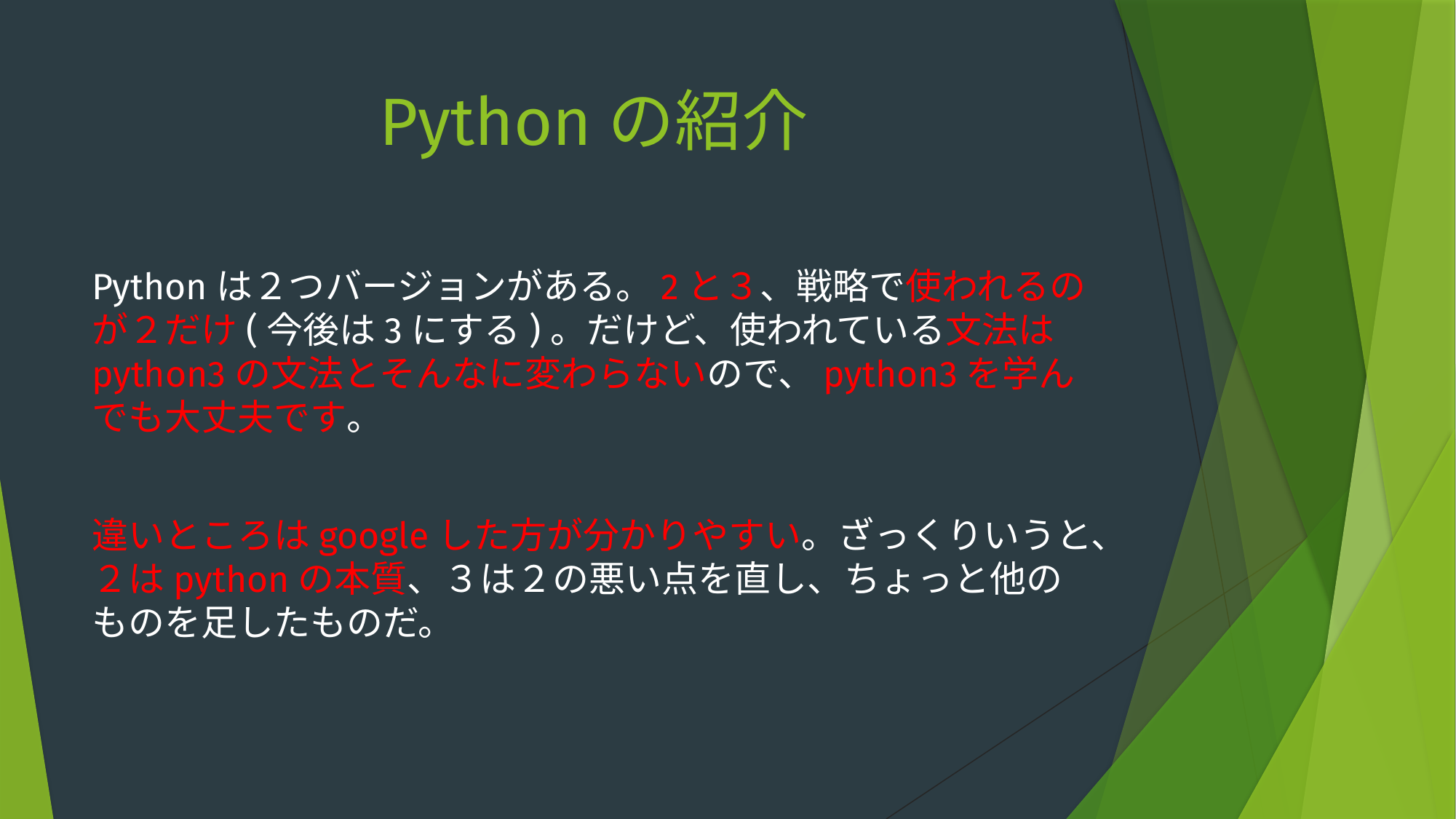

# Pythonの紹介
Pythonは２つバージョンがある。2と３、戦略で使われるのが２だけ(今後は3にする)。だけど、使われている文法はpython3の文法とそんなに変わらないので、python3を学んでも大丈夫です。

違いところはgoogleした方が分かりやすい。ざっくりいうと、２はpythonの本質、３は２の悪い点を直し、ちょっと他のものを足したものだ。